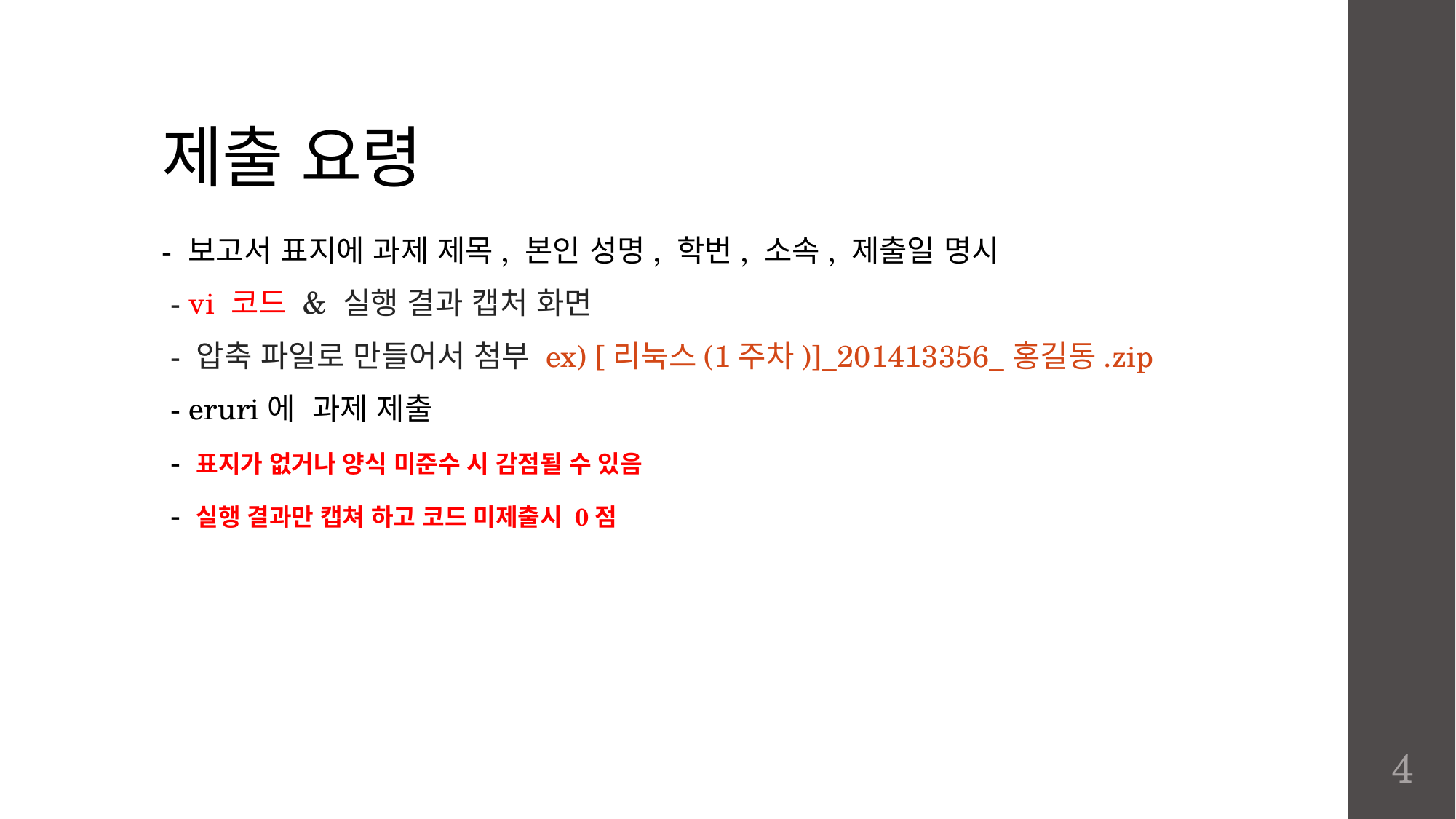

# 제출 요령
- 보고서 표지에 과제 제목, 본인 성명, 학번, 소속, 제출일 명시
 - vi 코드 & 실행 결과 캡처 화면
 - 압축 파일로 만들어서 첨부 ex) [리눅스(1주차)]_201413356_홍길동.zip
 - eruri에  과제 제출
 - 표지가 없거나 양식 미준수 시 감점될 수 있음
 - 실행 결과만 캡쳐 하고 코드 미제출시 0점

4